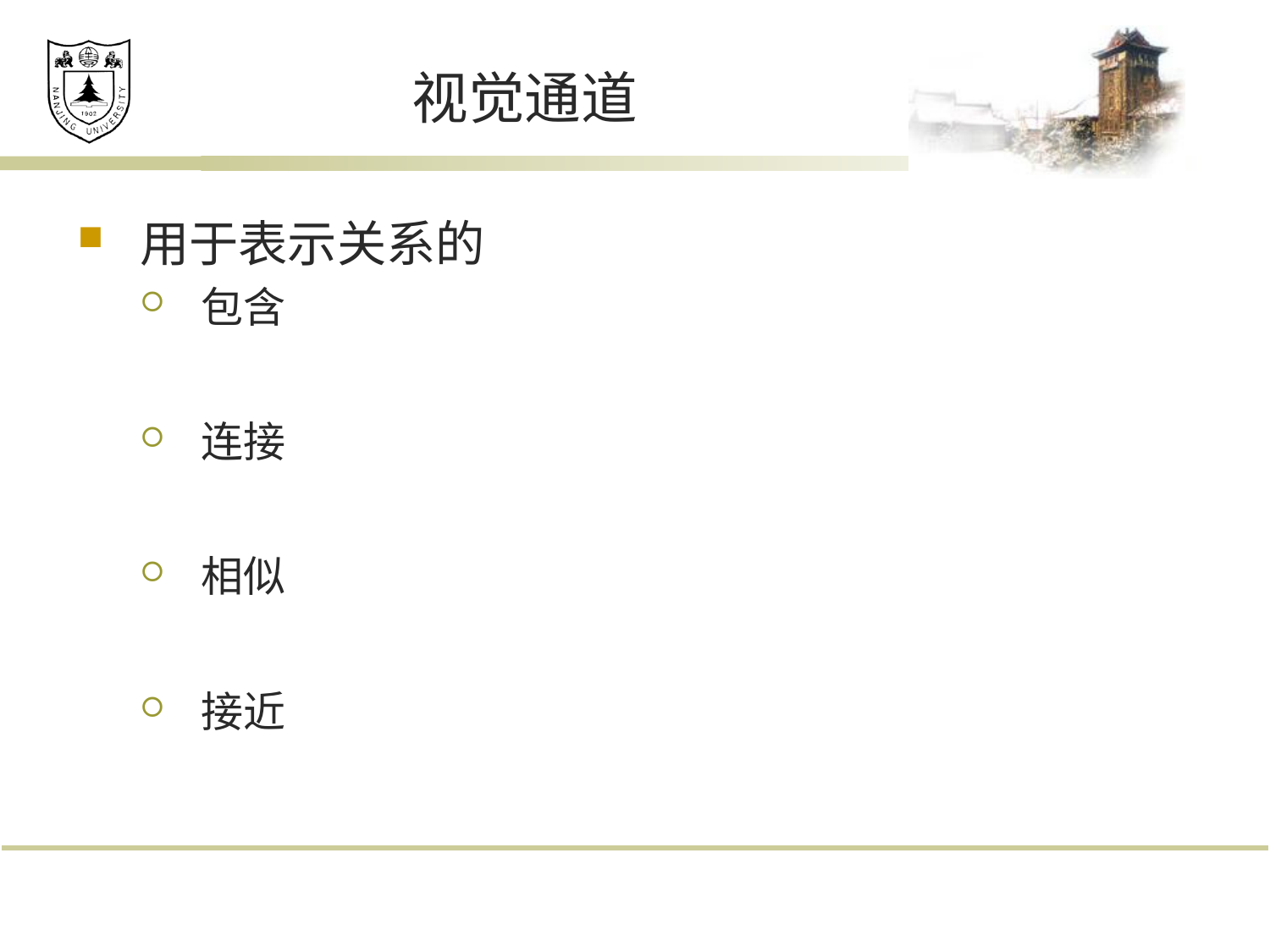

# 视觉通道
用于表示关系的
包含

连接

相似

接近